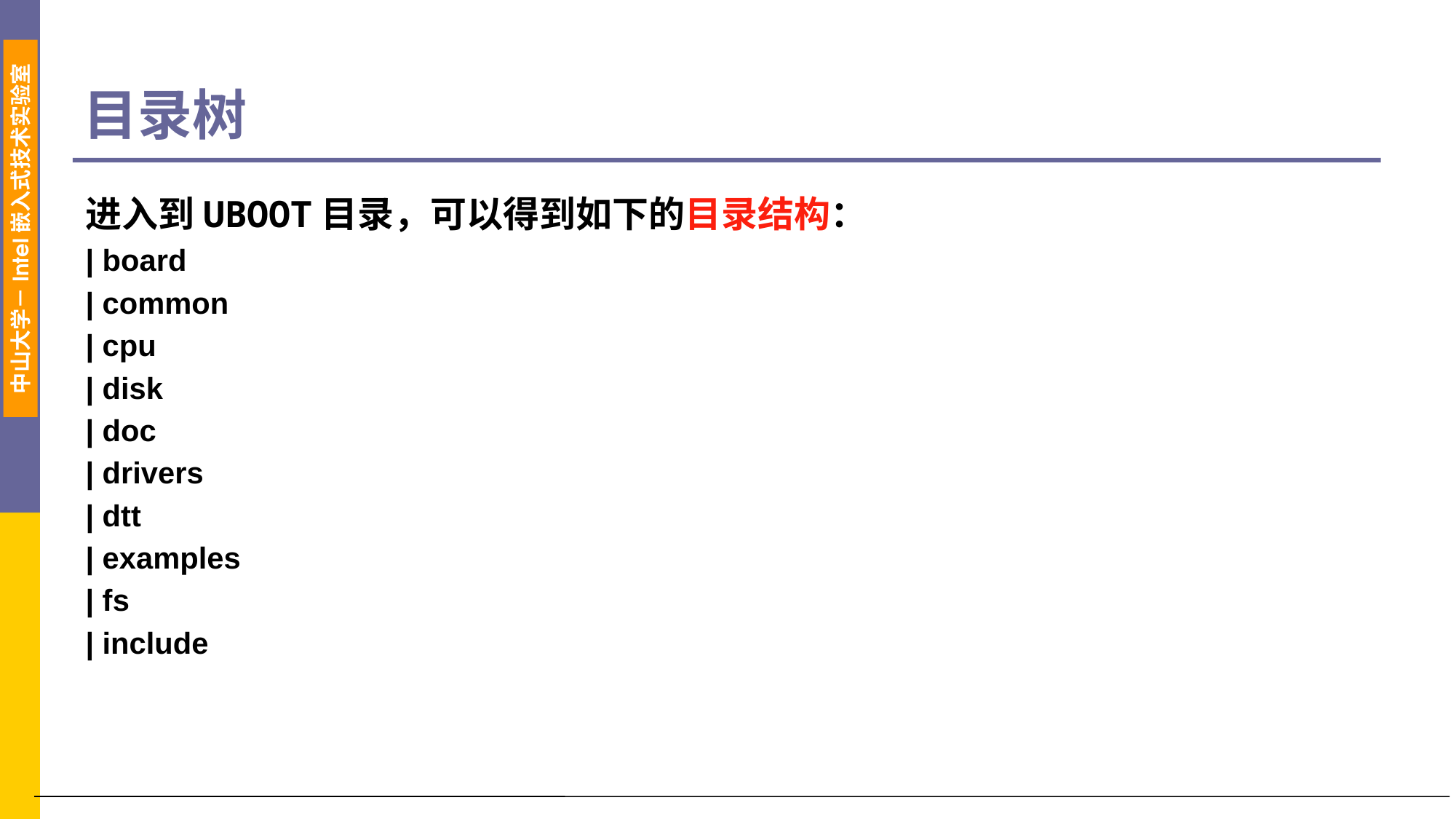

# 目录树
进入到UBOOT目录，可以得到如下的目录结构：
|­­ board
|­­ common
|­­ cpu
|­­ disk
|­­ doc
|­­ drivers
|­­ dtt
|­­ examples
|­­ fs
|­­ include